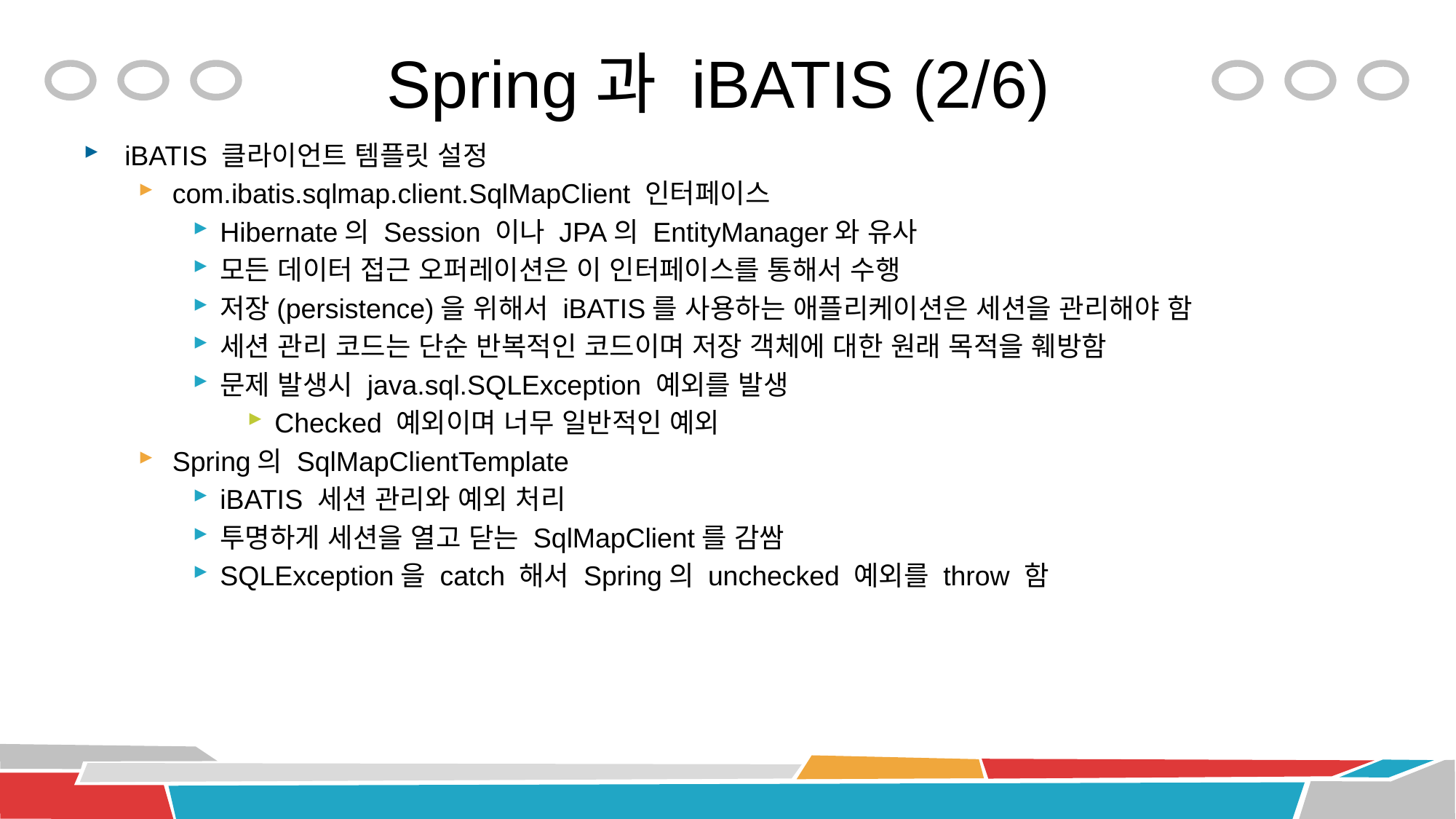

# Spring과 iBATIS (2/6)
iBATIS 클라이언트 템플릿 설정
com.ibatis.sqlmap.client.SqlMapClient 인터페이스
Hibernate의 Session 이나 JPA의 EntityManager와 유사
모든 데이터 접근 오퍼레이션은 이 인터페이스를 통해서 수행
저장(persistence)을 위해서 iBATIS를 사용하는 애플리케이션은 세션을 관리해야 함
세션 관리 코드는 단순 반복적인 코드이며 저장 객체에 대한 원래 목적을 훼방함
문제 발생시 java.sql.SQLException 예외를 발생
Checked 예외이며 너무 일반적인 예외
Spring의 SqlMapClientTemplate
iBATIS 세션 관리와 예외 처리
투명하게 세션을 열고 닫는 SqlMapClient를 감쌈
SQLException을 catch 해서 Spring의 unchecked 예외를 throw 함